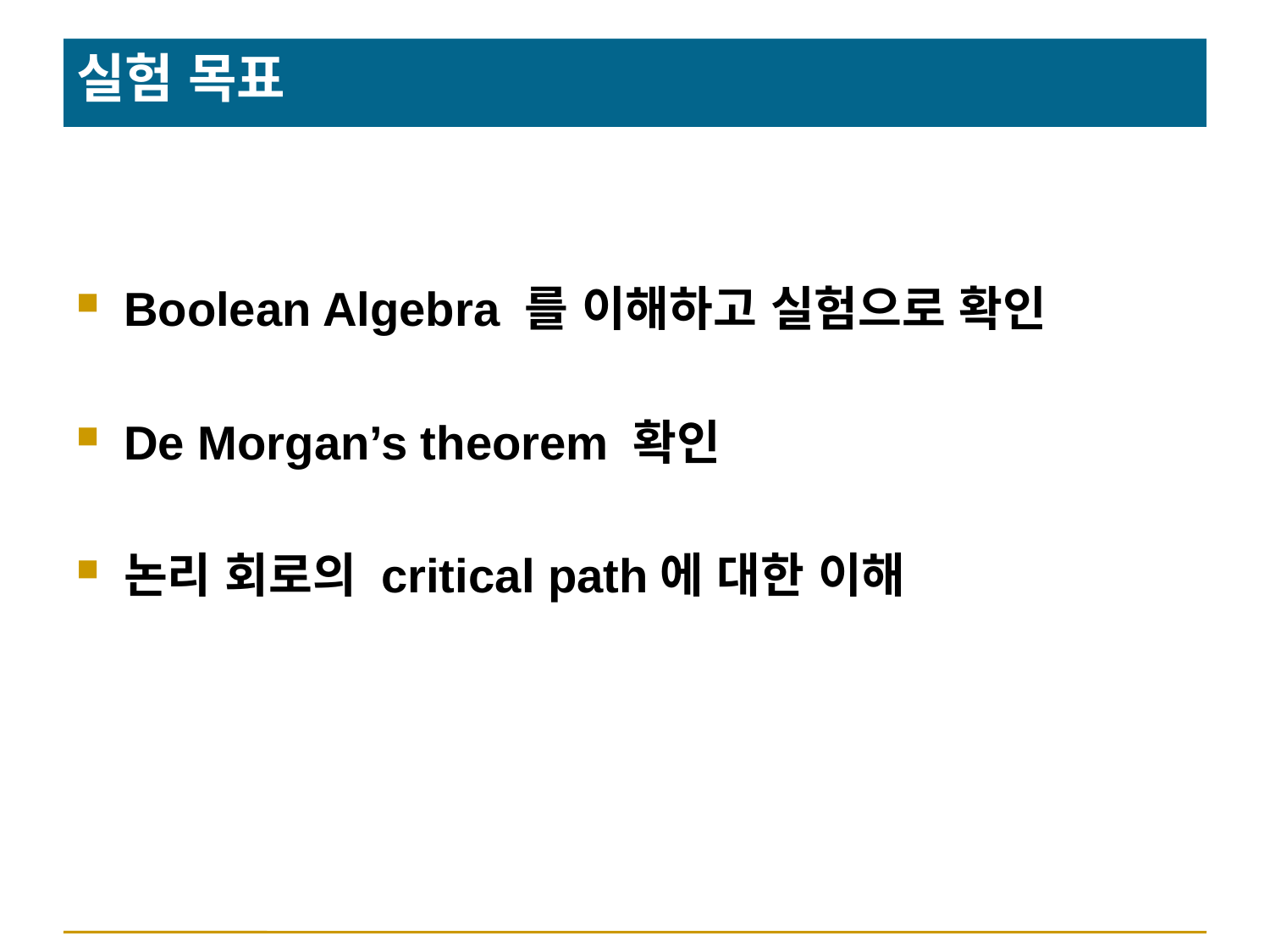

# 실험 목표
Boolean Algebra 를 이해하고 실험으로 확인

De Morgan’s theorem 확인

논리 회로의 critical path에 대한 이해